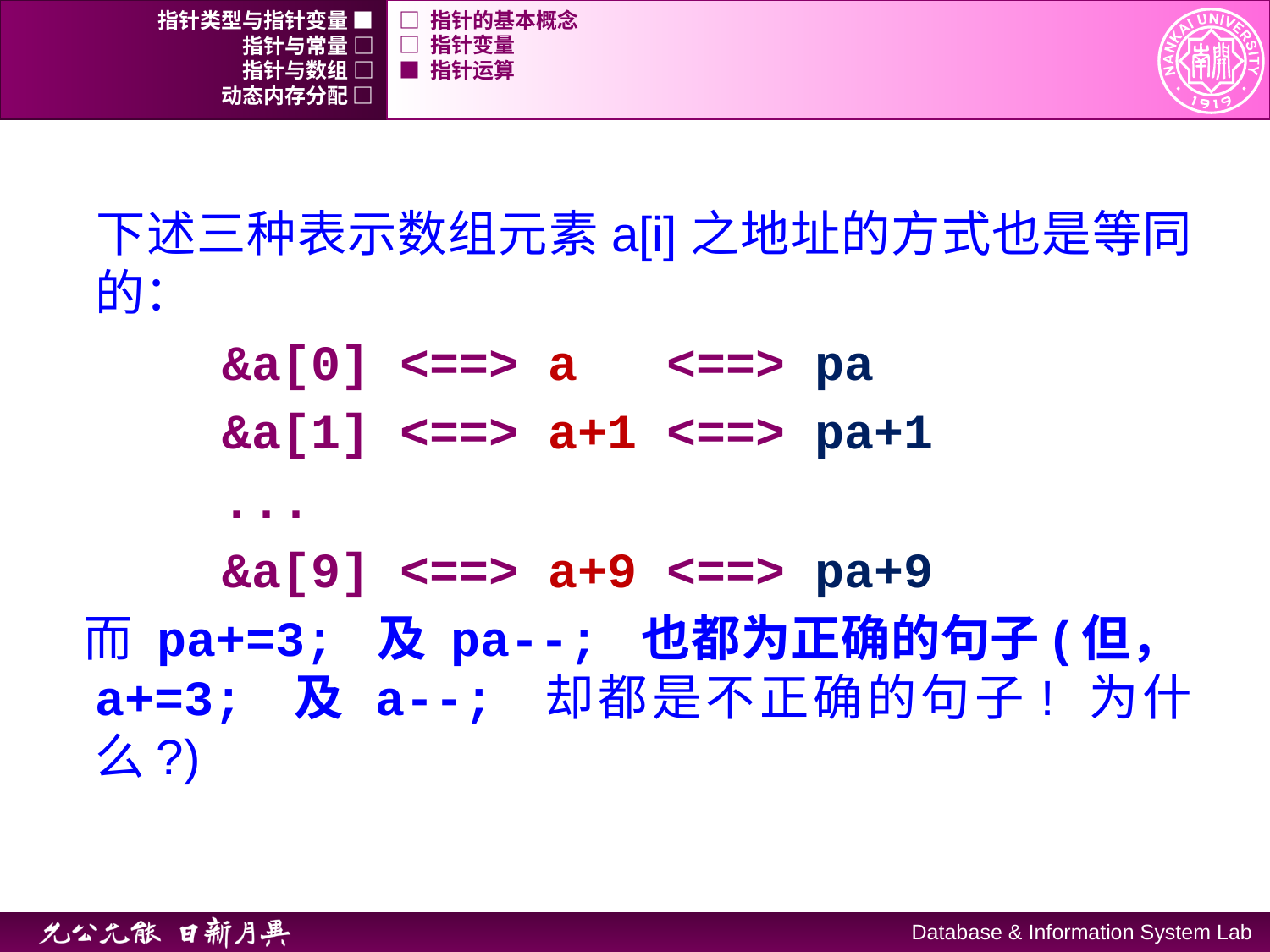

指针类型与指针变量 ■
□ 指针的基本概念
指针与常量 □
□ 指针变量
指针与数组 □
■ 指针运算
动态内存分配 □

	下述三种表示数组元素a[i]之地址的方式也是等同的：
		&a[0] <==> a   <==> pa
		&a[1] <==> a+1 <==> pa+1
		...
		&a[9] <==> a+9 <==> pa+9
  而 pa+=3; 及 pa--; 也都为正确的句子(但，a+=3; 及 a--; 却都是不正确的句子! 为什么?)